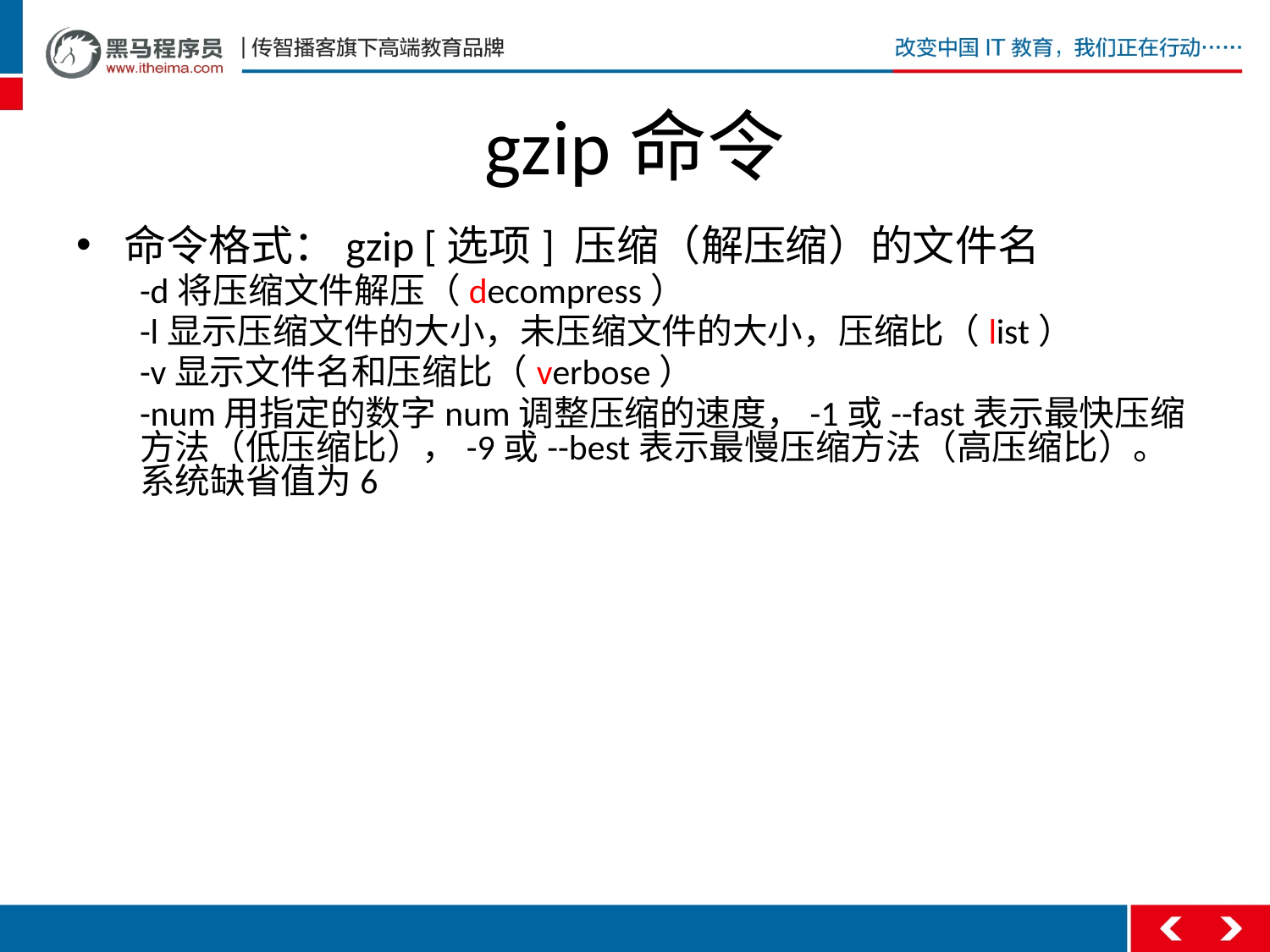

# gzip命令
命令格式：gzip [选项] 压缩（解压缩）的文件名
-d将压缩文件解压（decompress）
-l显示压缩文件的大小，未压缩文件的大小，压缩比（list）
-v显示文件名和压缩比（verbose）
-num用指定的数字num调整压缩的速度，-1或--fast表示最快压缩方法（低压缩比），-9或--best表示最慢压缩方法（高压缩比）。系统缺省值为6